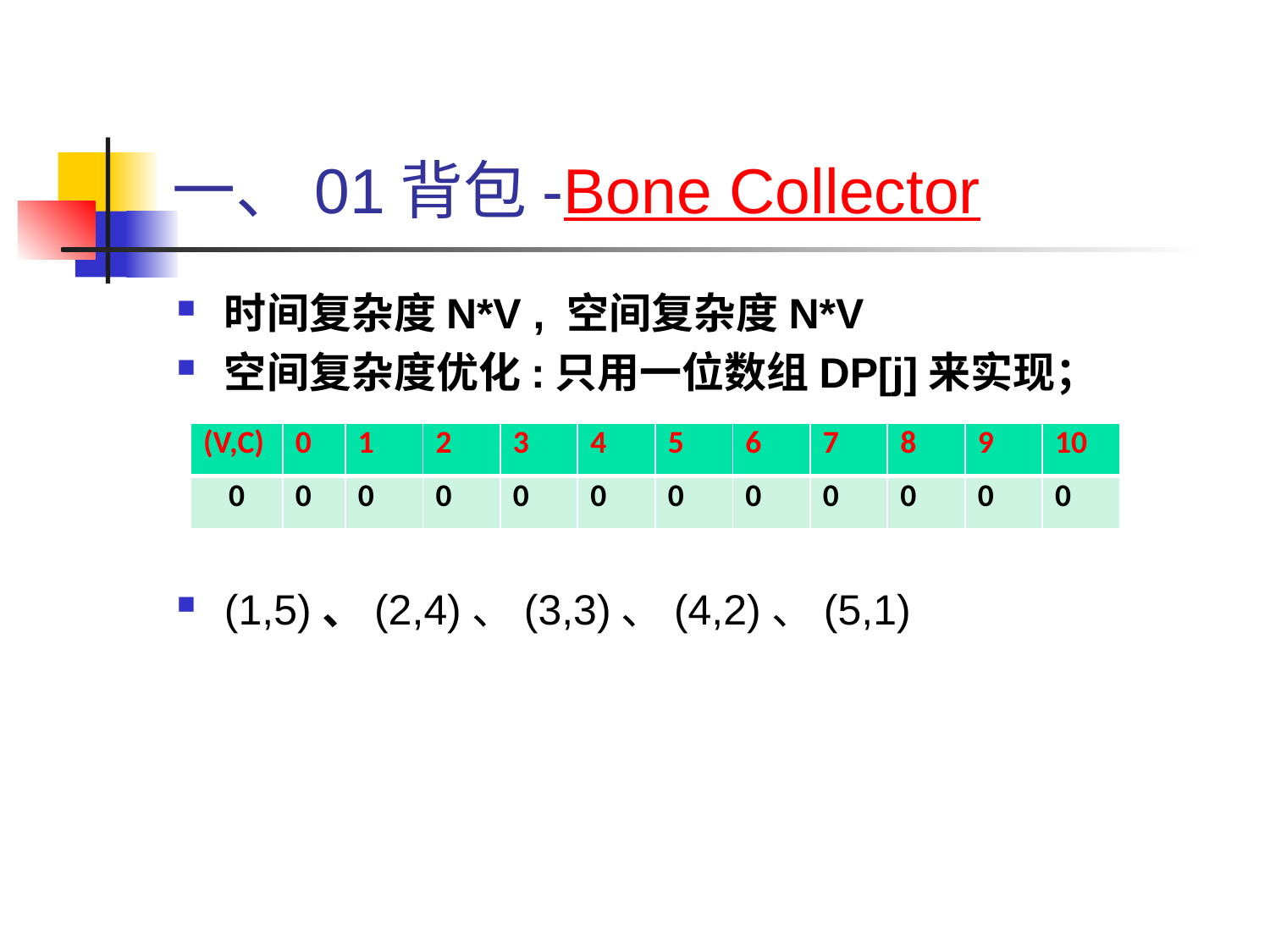

# 一、01背包-Bone Collector
时间复杂度N*V , 空间复杂度N*V
空间复杂度优化:只用一位数组DP[j]来实现；

(1,5)、(2,4)、(3,3)、(4,2)、(5,1)

| (V,C) | 0 | 1 | 2 | 3 | 4 | 5 | 6 | 7 | 8 | 9 | 10 |
| --- | --- | --- | --- | --- | --- | --- | --- | --- | --- | --- | --- |
| 0 | 0 | 0 | 0 | 0 | 0 | 0 | 0 | 0 | 0 | 0 | 0 |
10